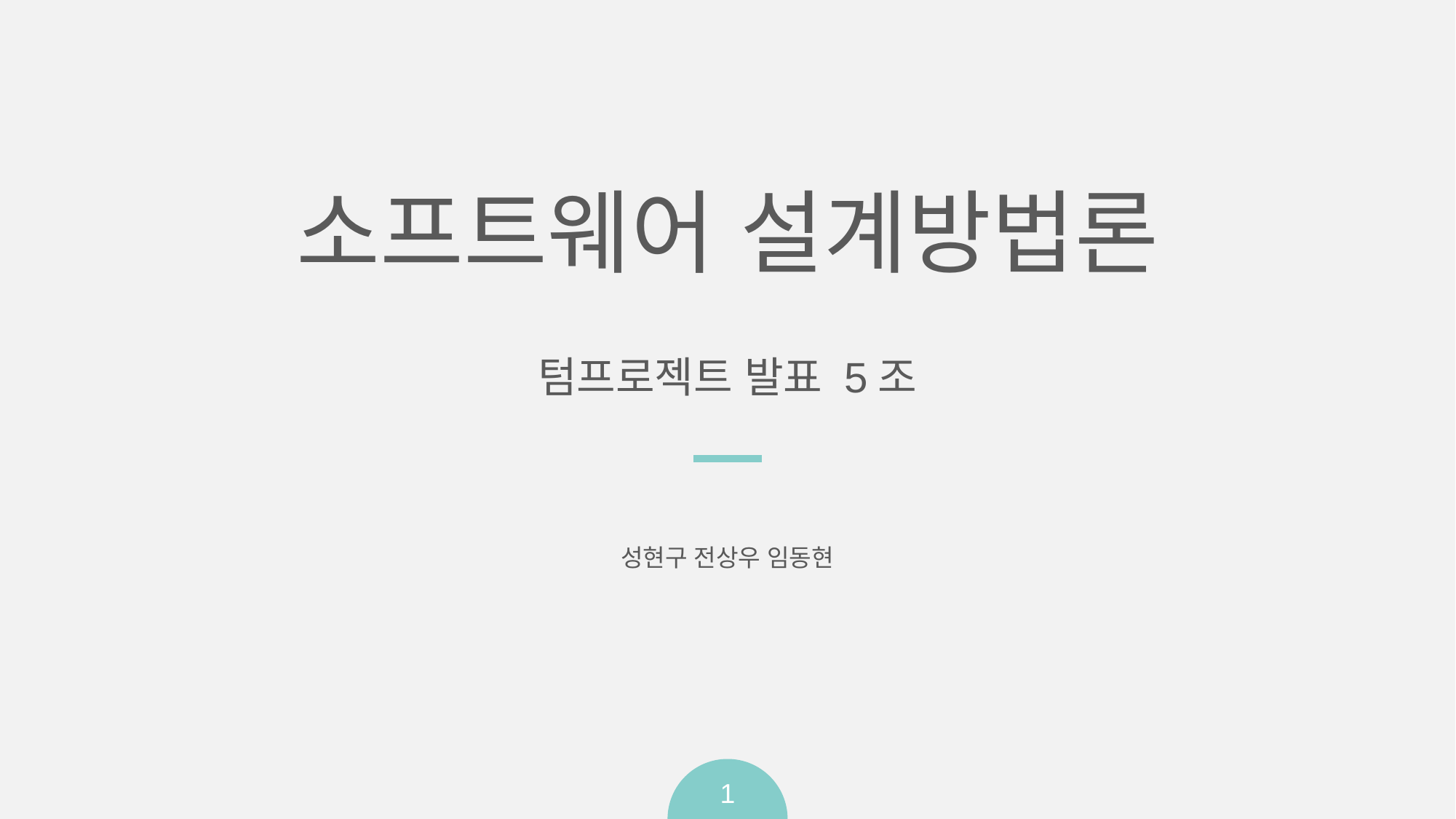

소프트웨어 설계방법론
텀프로젝트 발표 5조
성현구 전상우 임동현
1